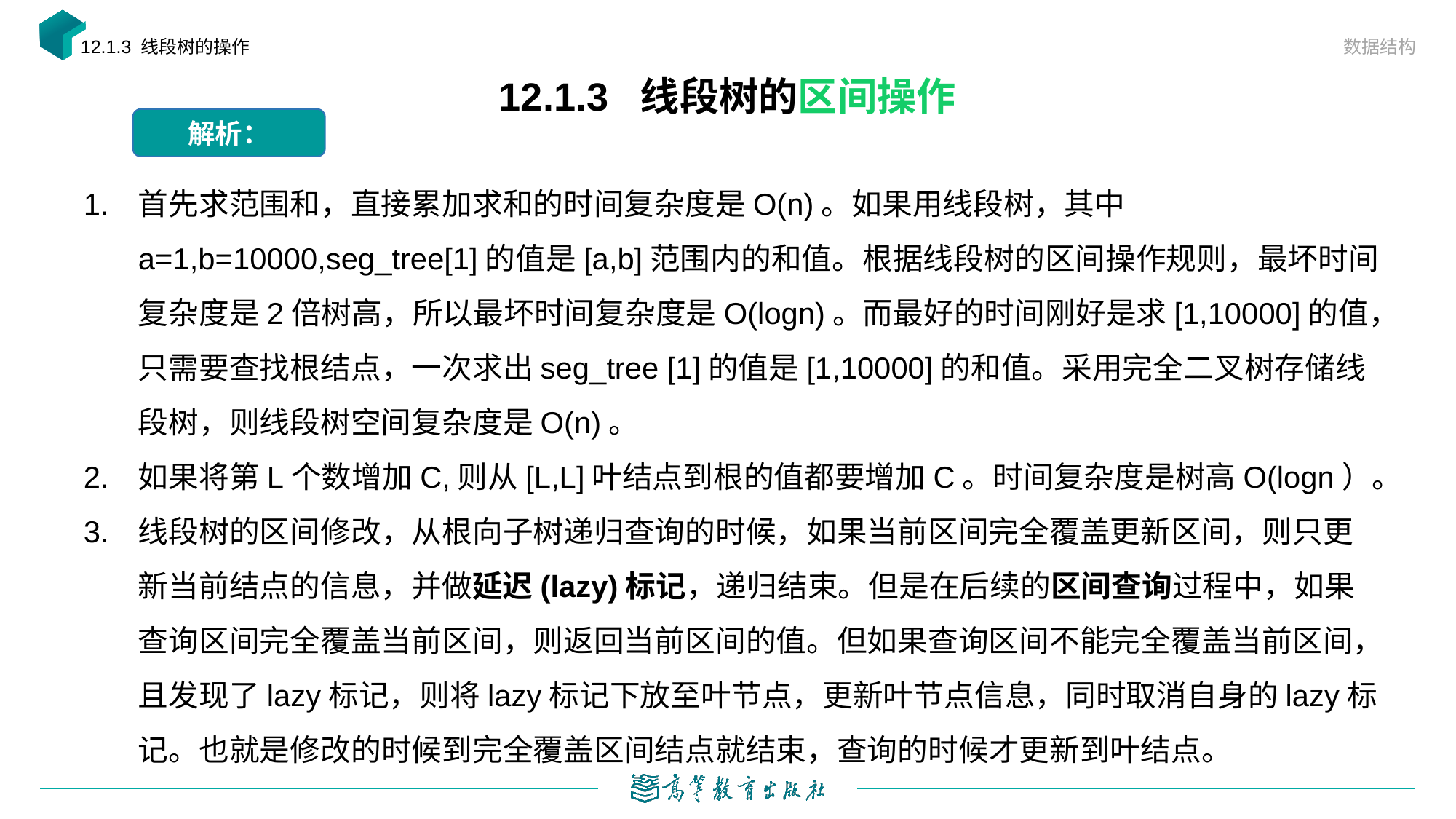

数据结构
12.1.3 线段树的操作
# 12.1.3  线段树的区间操作
解析：
首先求范围和，直接累加求和的时间复杂度是O(n)。如果用线段树，其中a=1,b=10000,seg_tree[1]的值是[a,b]范围内的和值。根据线段树的区间操作规则，最坏时间复杂度是2倍树高，所以最坏时间复杂度是O(logn)。而最好的时间刚好是求[1,10000]的值，只需要查找根结点，一次求出seg_tree [1]的值是[1,10000]的和值。采用完全二叉树存储线段树，则线段树空间复杂度是O(n)。
如果将第L个数增加C,则从[L,L]叶结点到根的值都要增加C。时间复杂度是树高O(logn）。
线段树的区间修改，从根向子树递归查询的时候，如果当前区间完全覆盖更新区间，则只更新当前结点的信息，并做延迟(lazy)标记，递归结束。但是在后续的区间查询过程中，如果查询区间完全覆盖当前区间，则返回当前区间的值。但如果查询区间不能完全覆盖当前区间，且发现了lazy标记，则将lazy标记下放至叶节点，更新叶节点信息，同时取消自身的lazy标记。也就是修改的时候到完全覆盖区间结点就结束，查询的时候才更新到叶结点。